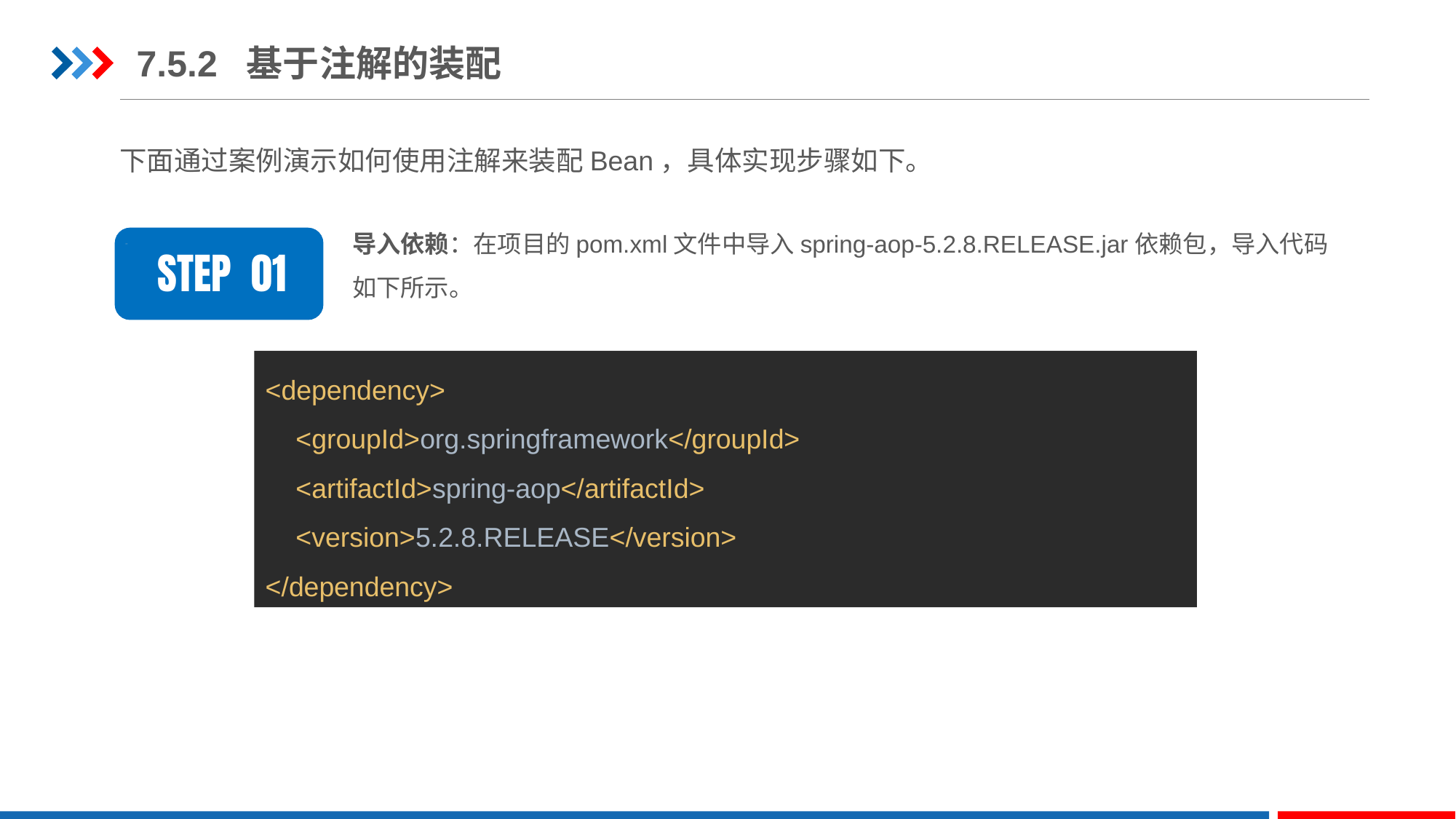

7.5.2  基于注解的装配
下面通过案例演示如何使用注解来装配Bean，具体实现步骤如下。
导入依赖：在项目的pom.xml文件中导入spring-aop-5.2.8.RELEASE.jar依赖包，导入代码如下所示。

STEP  01
<dependency>
    <groupId>org.springframework</groupId>
    <artifactId>spring-aop</artifactId>
    <version>5.2.8.RELEASE</version>
</dependency>